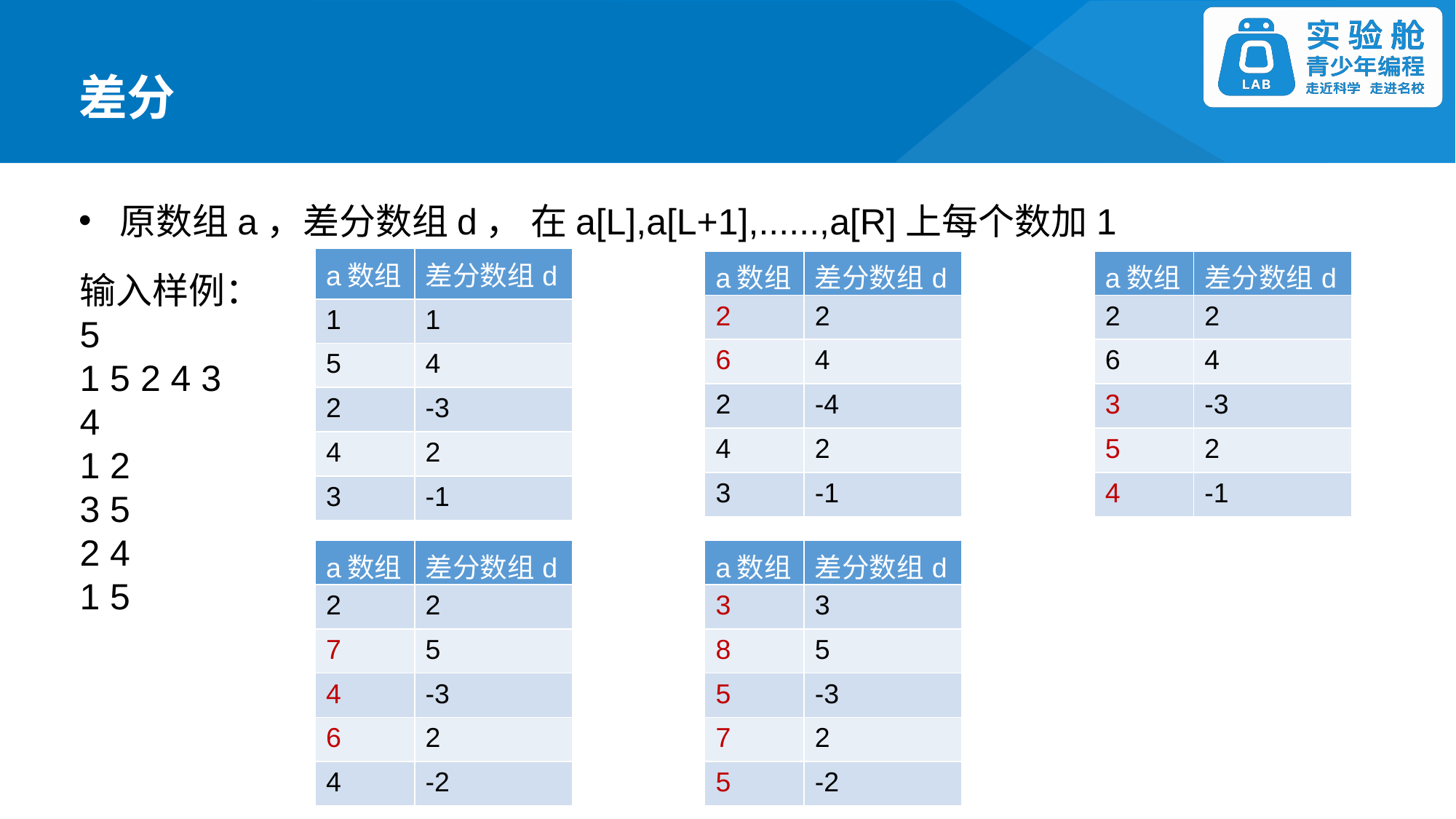

差分
原数组a，差分数组d， 在a[L],a[L+1],......,a[R]上每个数加1

| a数组 | 差分数组d |
| --- | --- |
| 1 | 1 |
| 5 | 4 |
| 2 | -3 |
| 4 | 2 |
| 3 | -1 |
| a数组 | 差分数组d |
| --- | --- |
| 2 | 2 |
| 6 | 4 |
| 2 | -4 |
| 4 | 2 |
| 3 | -1 |
| a数组 | 差分数组d |
| --- | --- |
| 2 | 2 |
| 6 | 4 |
| 3 | -3 |
| 5 | 2 |
| 4 | -1 |
输入样例：
5
1 5 2 4 3
4
1 2
3 5
2 4
1 5
| a数组 | 差分数组d |
| --- | --- |
| 2 | 2 |
| 7 | 5 |
| 4 | -3 |
| 6 | 2 |
| 4 | -2 |
| a数组 | 差分数组d |
| --- | --- |
| 3 | 3 |
| 8 | 5 |
| 5 | -3 |
| 7 | 2 |
| 5 | -2 |